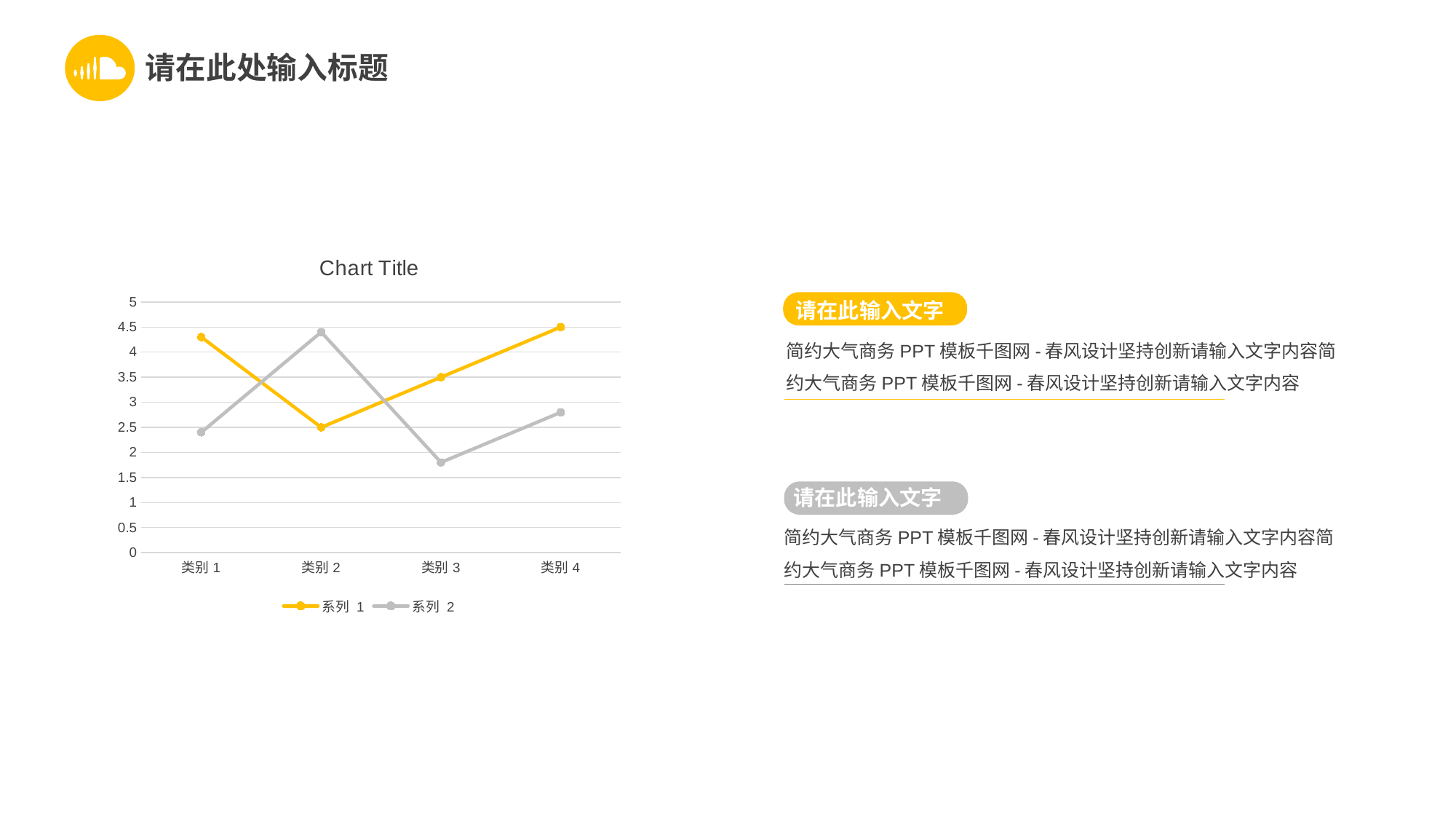

请在此处输入标题

### Chart:

| Category | 系列 1 | 系列 2 |
|---|---|---|
| 类别1 | 4.3 | 2.4 |
| 类别2 | 2.5 | 4.4 |
| 类别3 | 3.5 | 1.8 |
| 类别4 | 4.5 | 2.8 |
请在此输入文字
简约大气商务PPT模板千图网-春风设计坚持创新请输入文字内容简约大气商务PPT模板千图网-春风设计坚持创新请输入文字内容
请在此输入文字

简约大气商务PPT模板千图网-春风设计坚持创新请输入文字内容简约大气商务PPT模板千图网-春风设计坚持创新请输入文字内容